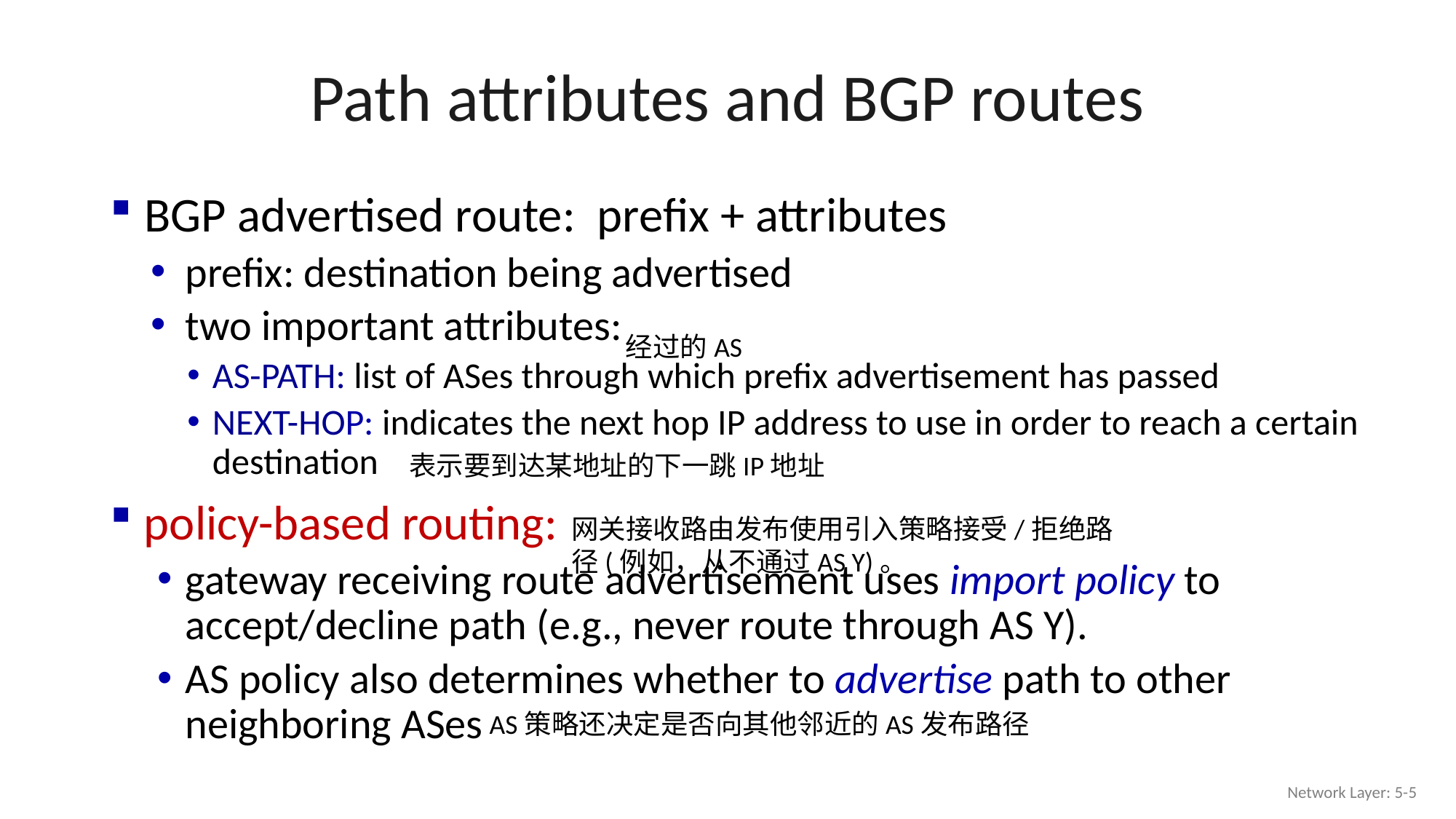

# Path attributes and BGP routes
BGP advertised route:  prefix + attributes
prefix: destination being advertised
two important attributes:
AS-PATH: list of ASes through which prefix advertisement has passed
NEXT-HOP: indicates the next hop IP address to use in order to reach a certain destination
policy-based routing:
gateway receiving route advertisement uses import policy to accept/decline path (e.g., never route through AS Y).
AS policy also determines whether to advertise path to other neighboring ASes

经过的AS
表示要到达某地址的下一跳IP地址
网关接收路由发布使用引入策略接受/拒绝路径(例如，从不通过AS Y)。
AS策略还决定是否向其他邻近的AS发布路径
Network Layer: 5-5